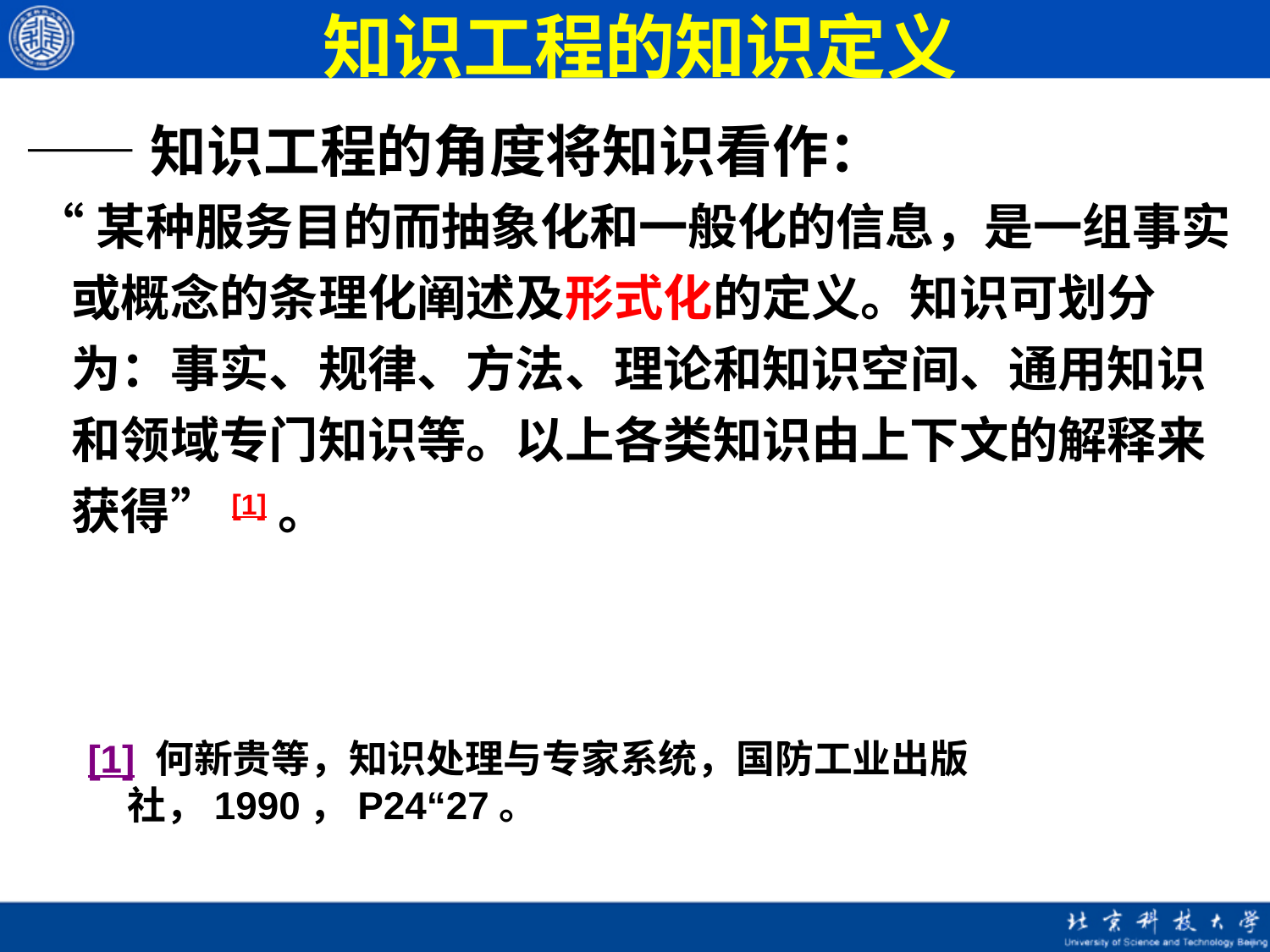

# 知识工程的知识定义
——知识工程的角度将知识看作：
 “某种服务目的而抽象化和一般化的信息，是一组事实或概念的条理化阐述及形式化的定义。知识可划分为：事实、规律、方法、理论和知识空间、通用知识和领域专门知识等。以上各类知识由上下文的解释来获得”[1]。

[1] 何新贵等，知识处理与专家系统，国防工业出版社，1990，P24“27。